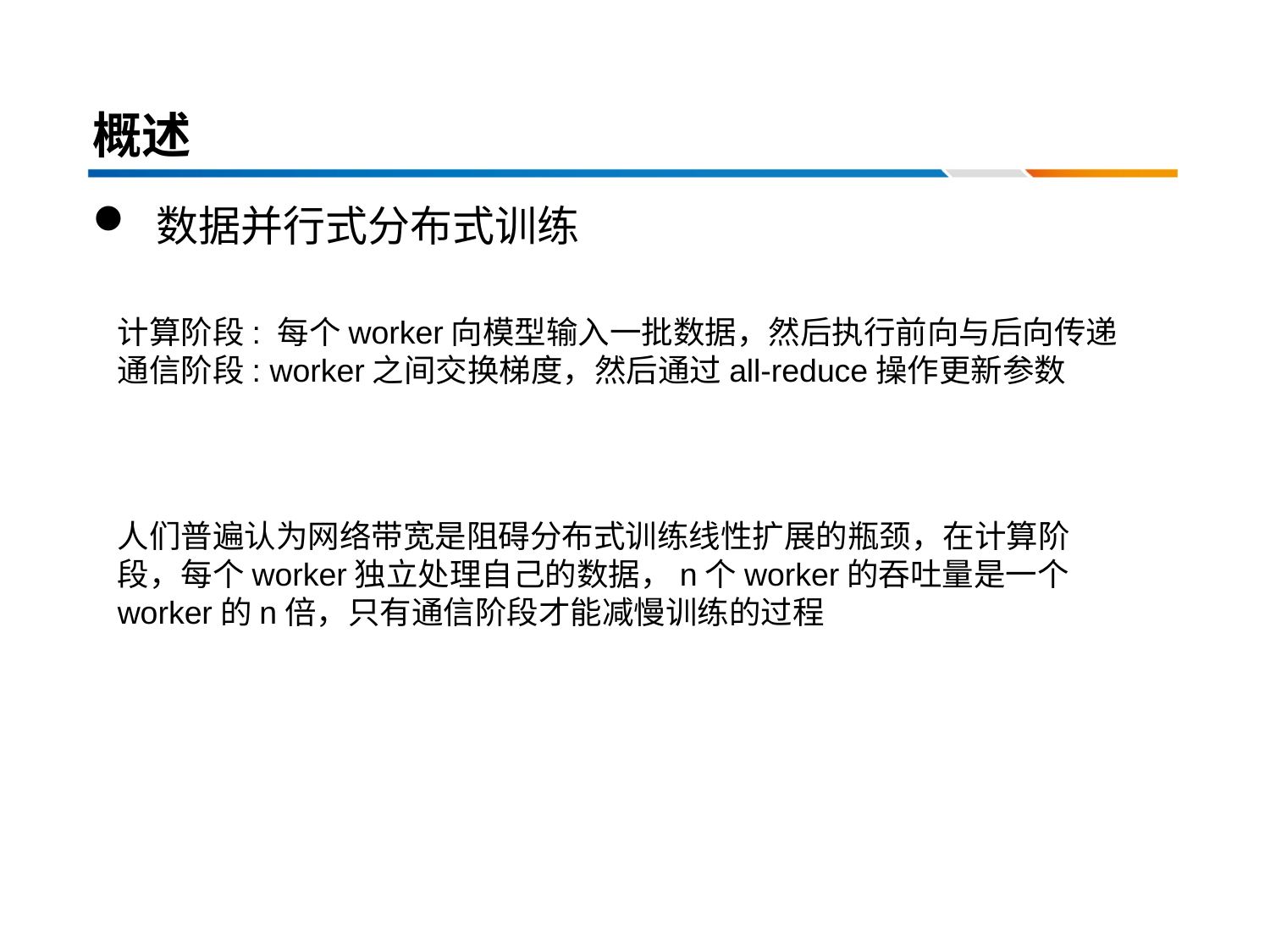

# 概述
数据并行式分布式训练
计算阶段: 每个worker向模型输入一批数据，然后执行前向与后向传递
通信阶段: worker之间交换梯度，然后通过all-reduce操作更新参数
人们普遍认为网络带宽是阻碍分布式训练线性扩展的瓶颈，在计算阶段，每个worker独立处理自己的数据，n个worker的吞吐量是一个worker的n倍，只有通信阶段才能减慢训练的过程